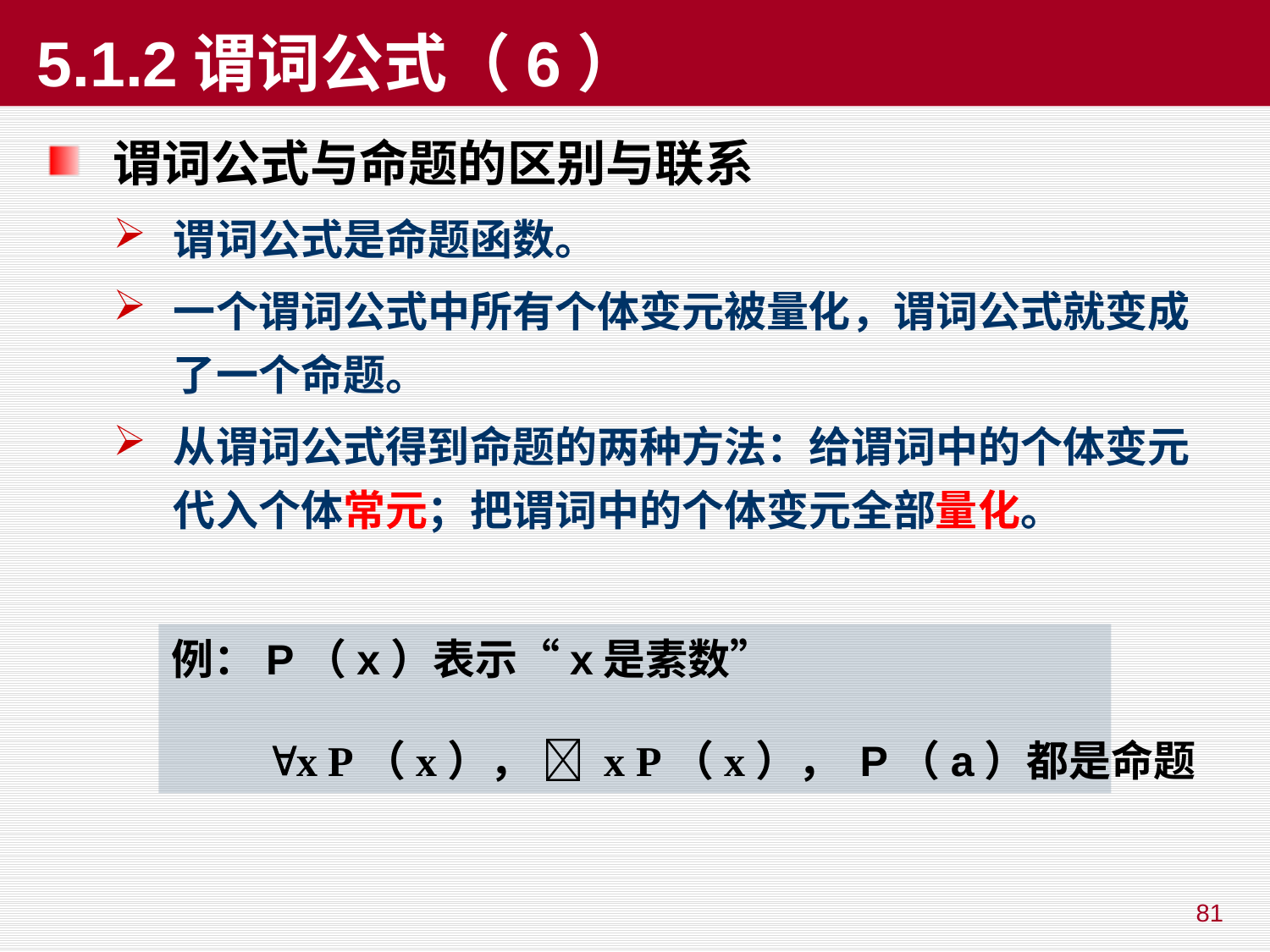

# 5.1.2谓词公式（6）
谓词公式与命题的区别与联系
谓词公式是命题函数。
一个谓词公式中所有个体变元被量化，谓词公式就变成了一个命题。
从谓词公式得到命题的两种方法：给谓词中的个体变元代入个体常元；把谓词中的个体变元全部量化。

例：P（x）表示“x是素数”

        ∀x P（x）， ∃ x P（x）， P（a）都是命题
81